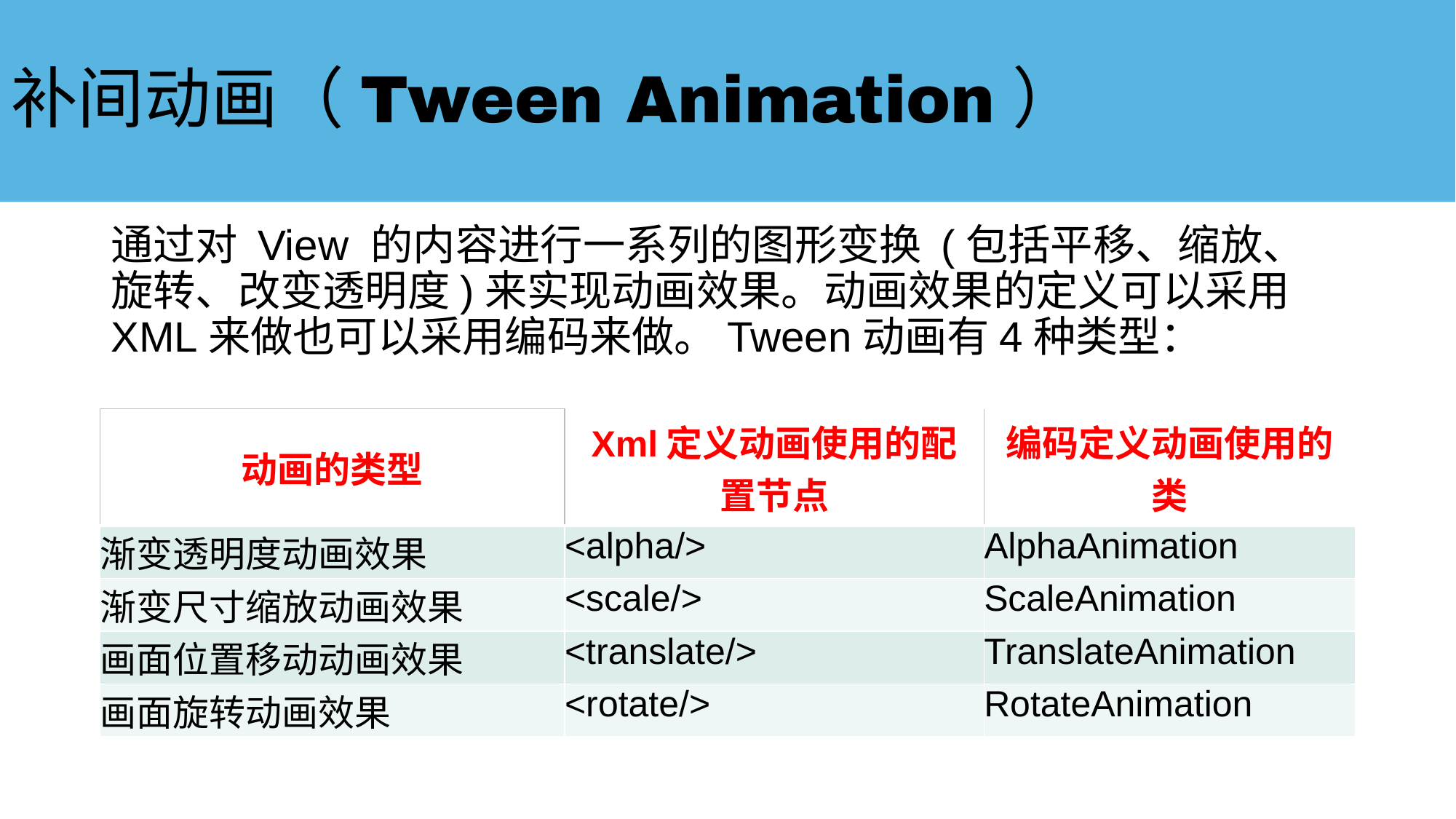

# 补间动画（Tween Animation）
通过对 View 的内容进行一系列的图形变换 (包括平移、缩放、旋转、改变透明度)来实现动画效果。动画效果的定义可以采用XML来做也可以采用编码来做。Tween动画有4种类型：
| 动画的类型 | Xml定义动画使用的配置节点 | 编码定义动画使用的类 |
| --- | --- | --- |
| 渐变透明度动画效果 | <alpha/> | AlphaAnimation |
| 渐变尺寸缩放动画效果 | <scale/> | ScaleAnimation |
| 画面位置移动动画效果 | <translate/> | TranslateAnimation |
| 画面旋转动画效果 | <rotate/> | RotateAnimation |